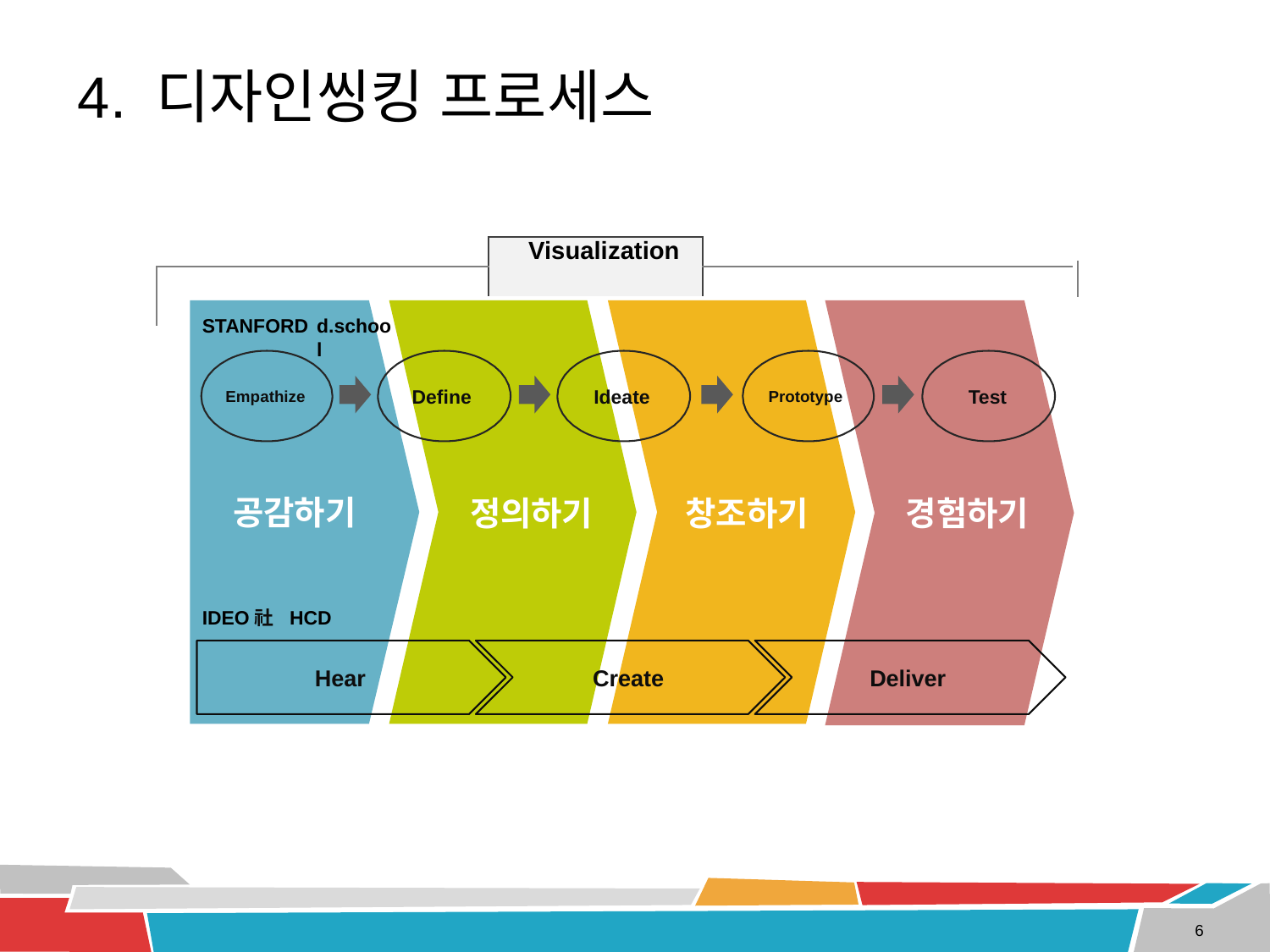

# 4. 디자인씽킹 프로세스
|  | Visualization |  |
| --- | --- | --- |
|  |  |  |
|  |  |  |

STANFORD
d.school

Define
Ideate
Test
Empathize
Prototype
공감하기
정의하기
창조하기
경험하기
IDEO社  HCD

Hear
Create
Deliver
6